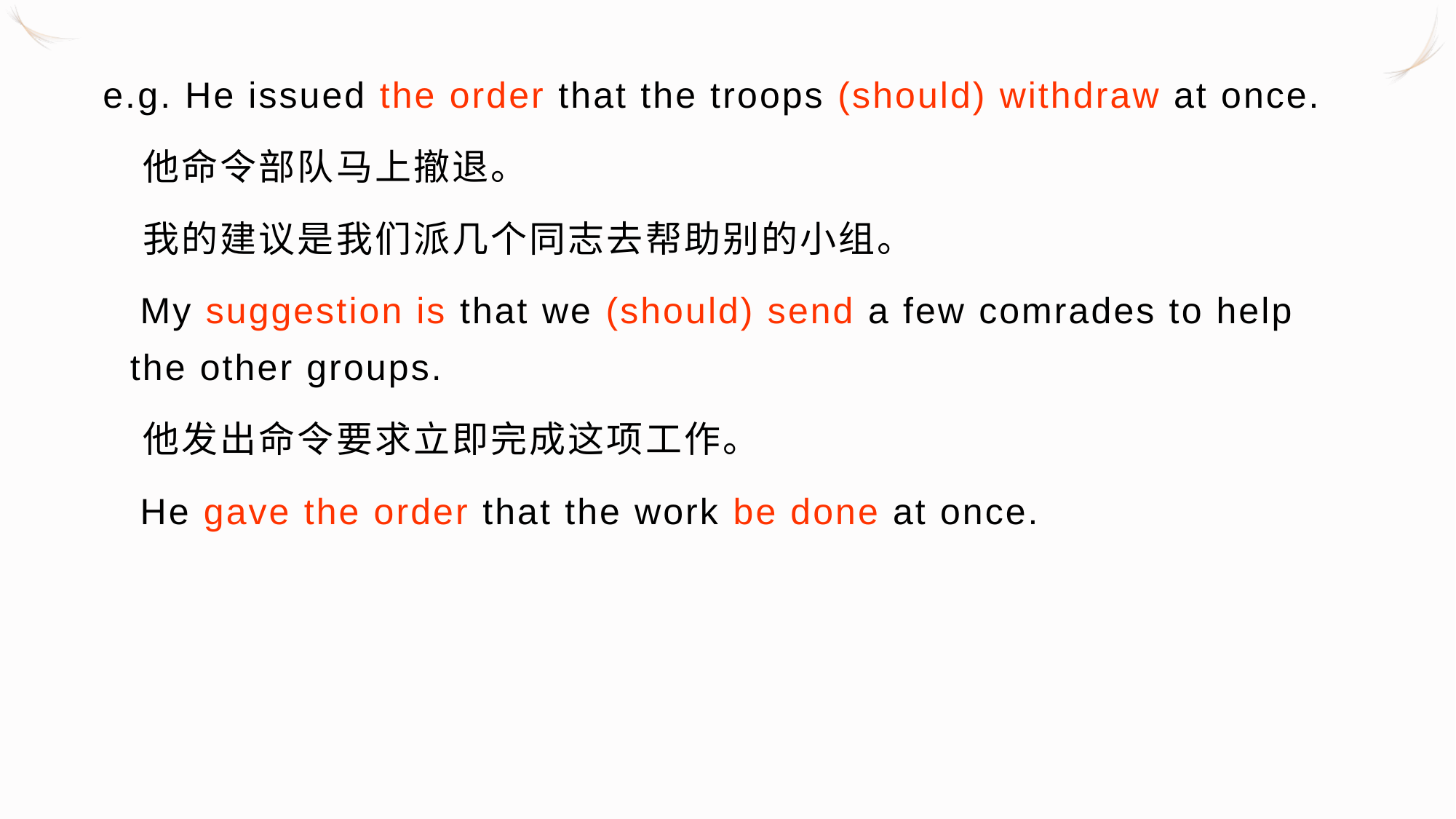

e.g. He issued the order that the troops (should) withdraw at once.
   他命令部队马上撤退。
   我的建议是我们派几个同志去帮助别的小组。
   My suggestion is that we (should) send a few comrades to help the other groups.
   他发出命令要求立即完成这项工作。
   He gave the order that the work be done at once.